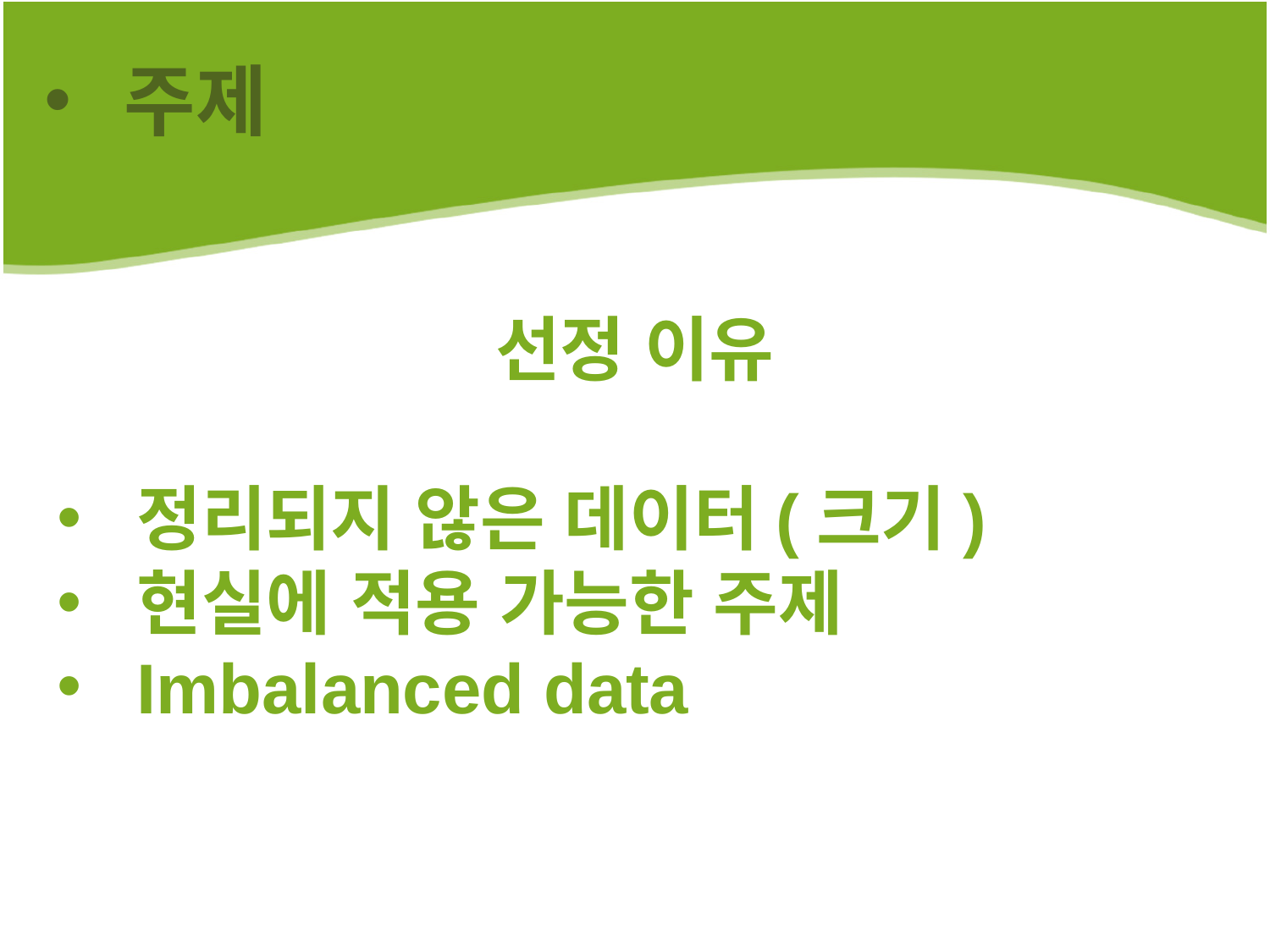

주제
선정 이유

정리되지 않은 데이터(크기)
현실에 적용 가능한 주제
Imbalanced data

자료
현상